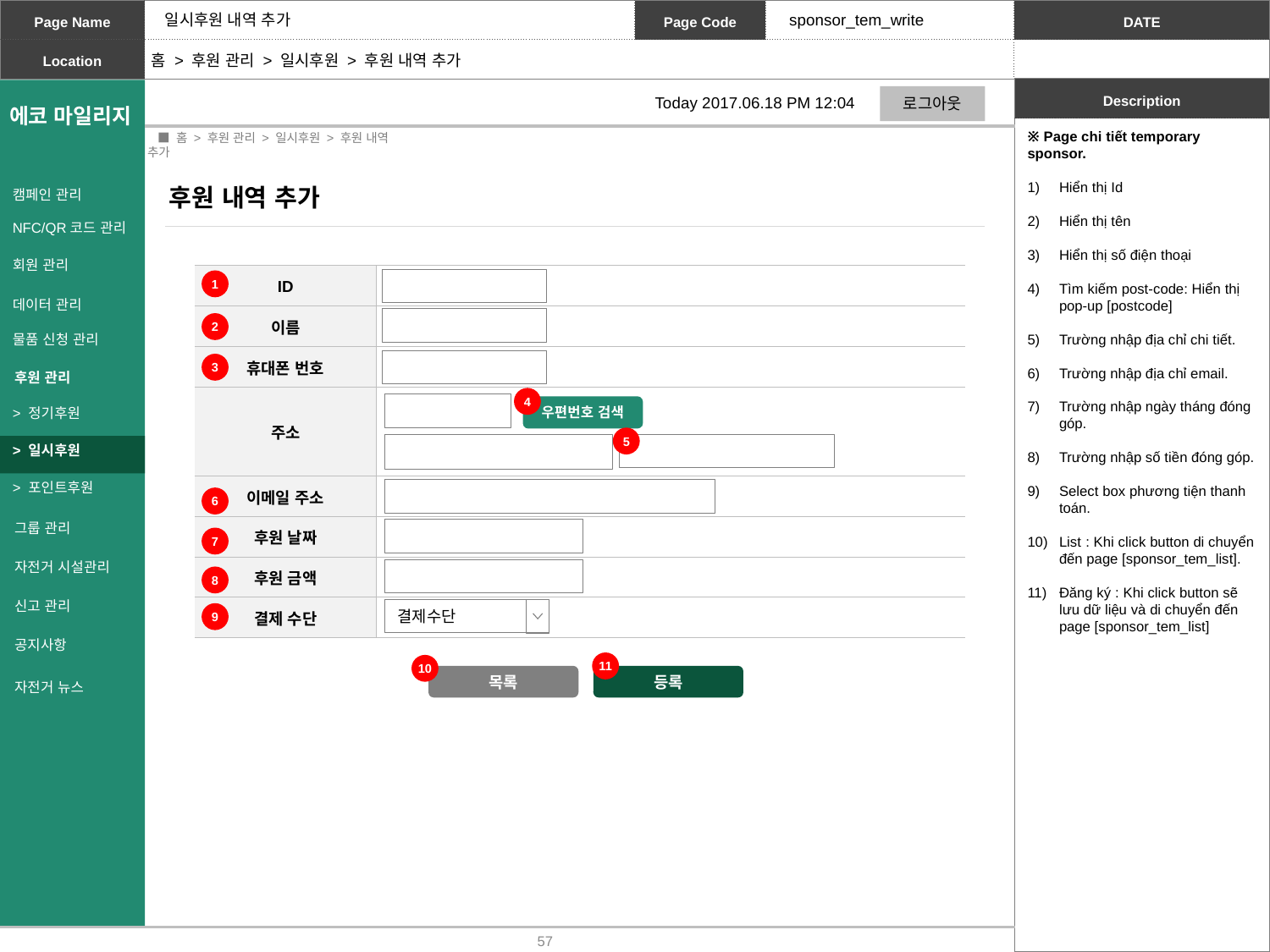

일시후원 내역 추가
sponsor_tem_write
홈 > 후원 관리 > 일시후원 > 후원 내역 추가
로그아웃
Today 2017.06.18 PM 12:04
※ Page chi tiết temporary sponsor.

Hiển thị Id

Hiển thị tên

Hiển thị số điện thoại

Tìm kiếm post-code: Hiển thị pop-up [postcode]

Trường nhập địa chỉ chi tiết.

Trường nhập địa chỉ email.

Trường nhập ngày tháng đóng góp.

Trường nhập số tiền đóng góp.

Select box phương tiện thanh toán.

List : Khi click button di chuyển đến page [sponsor_tem_list].

Đăng ký : Khi click button sẽ lưu dữ liệu và di chuyển đến page [sponsor_tem_list]

   ■ 홈 > 후원 관리 > 일시후원 > 후원 내역 추가
후원 내역 추가
캠페인 관리
NFC/QR코드 관리
회원 관리
데이터 관리
물품 신청 관리
후원 관리
> 정기후원
> 일시후원

> 포인트후원
그룹 관리
자전거 시설관리
신고 관리
공지사항
자전거 뉴스
| ID |  |
| --- | --- |
| 이름 |  |
| 휴대폰 번호 |  |
| 주소 |  |
| 이메일 주소 |  |
| 후원 날짜 |  |
| 후원 금액 |  |
| 결제 수단 |  |

1

2

3
4

우편번호 검색
5

6

7

8
결제수단

9
11
10
목록
등록
57